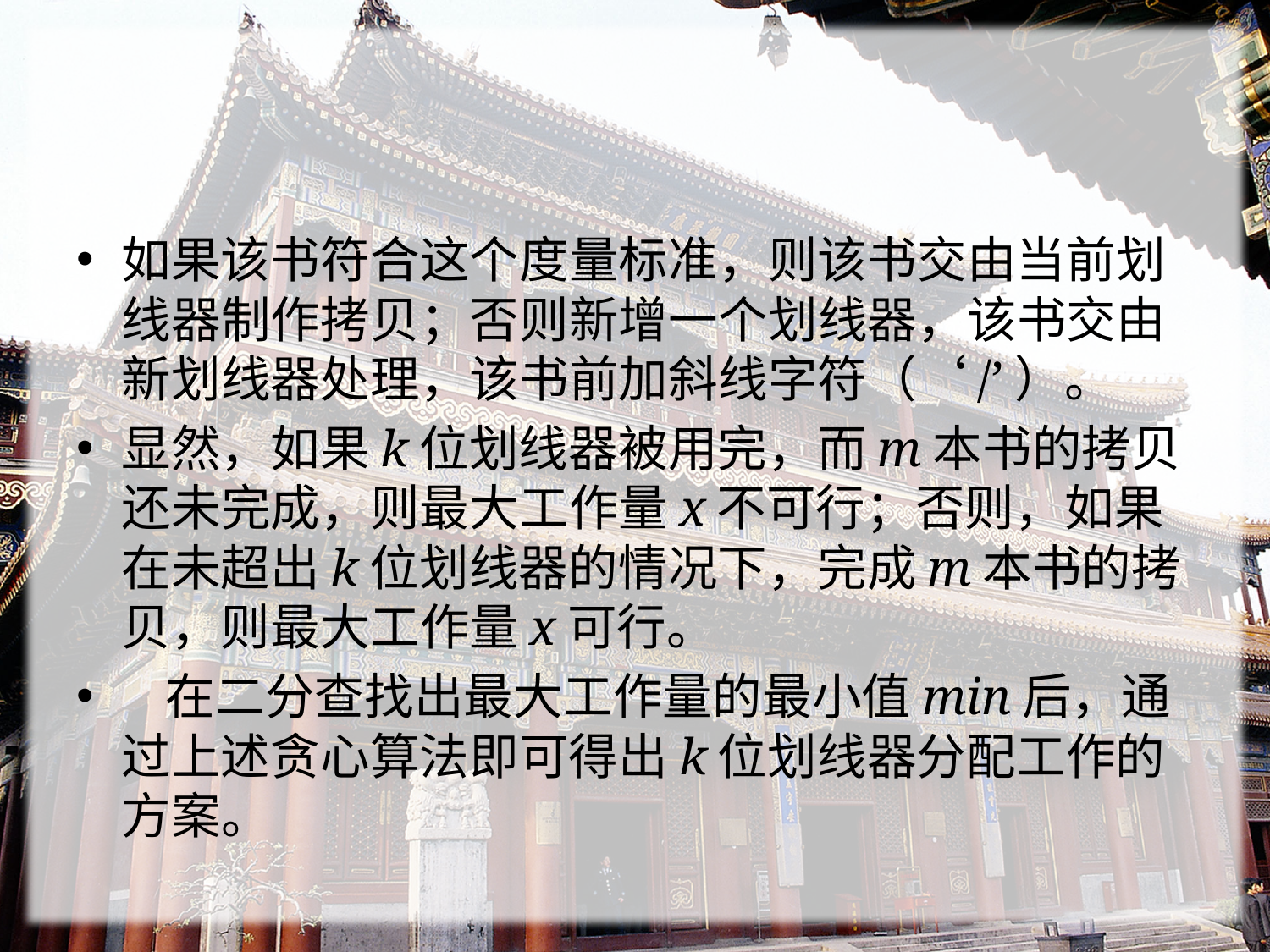

#
如果该书符合这个度量标准，则该书交由当前划线器制作拷贝；否则新增一个划线器，该书交由新划线器处理，该书前加斜线字符（‘/’）。
显然，如果k位划线器被用完，而m本书的拷贝还未完成，则最大工作量x不可行；否则，如果在未超出k位划线器的情况下，完成m本书的拷贝，则最大工作量x可行。
   在二分查找出最大工作量的最小值min后，通过上述贪心算法即可得出k位划线器分配工作的方案。